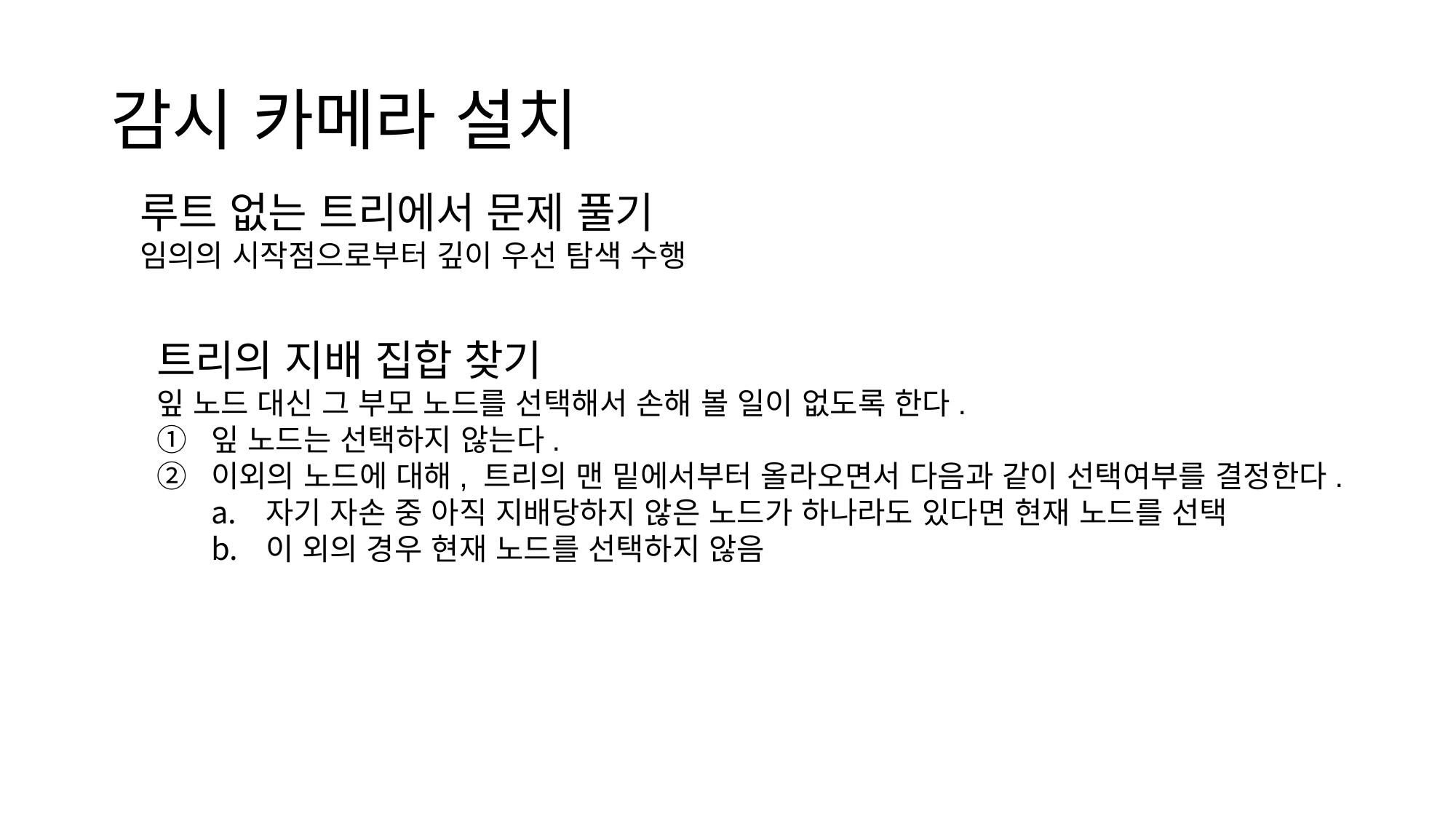

# 감시 카메라 설치
루트 없는 트리에서 문제 풀기
임의의 시작점으로부터 깊이 우선 탐색 수행
트리의 지배 집합 찾기
잎 노드 대신 그 부모 노드를 선택해서 손해 볼 일이 없도록 한다.
잎 노드는 선택하지 않는다.
이외의 노드에 대해, 트리의 맨 밑에서부터 올라오면서 다음과 같이 선택여부를 결정한다.
자기 자손 중 아직 지배당하지 않은 노드가 하나라도 있다면 현재 노드를 선택
이 외의 경우 현재 노드를 선택하지 않음